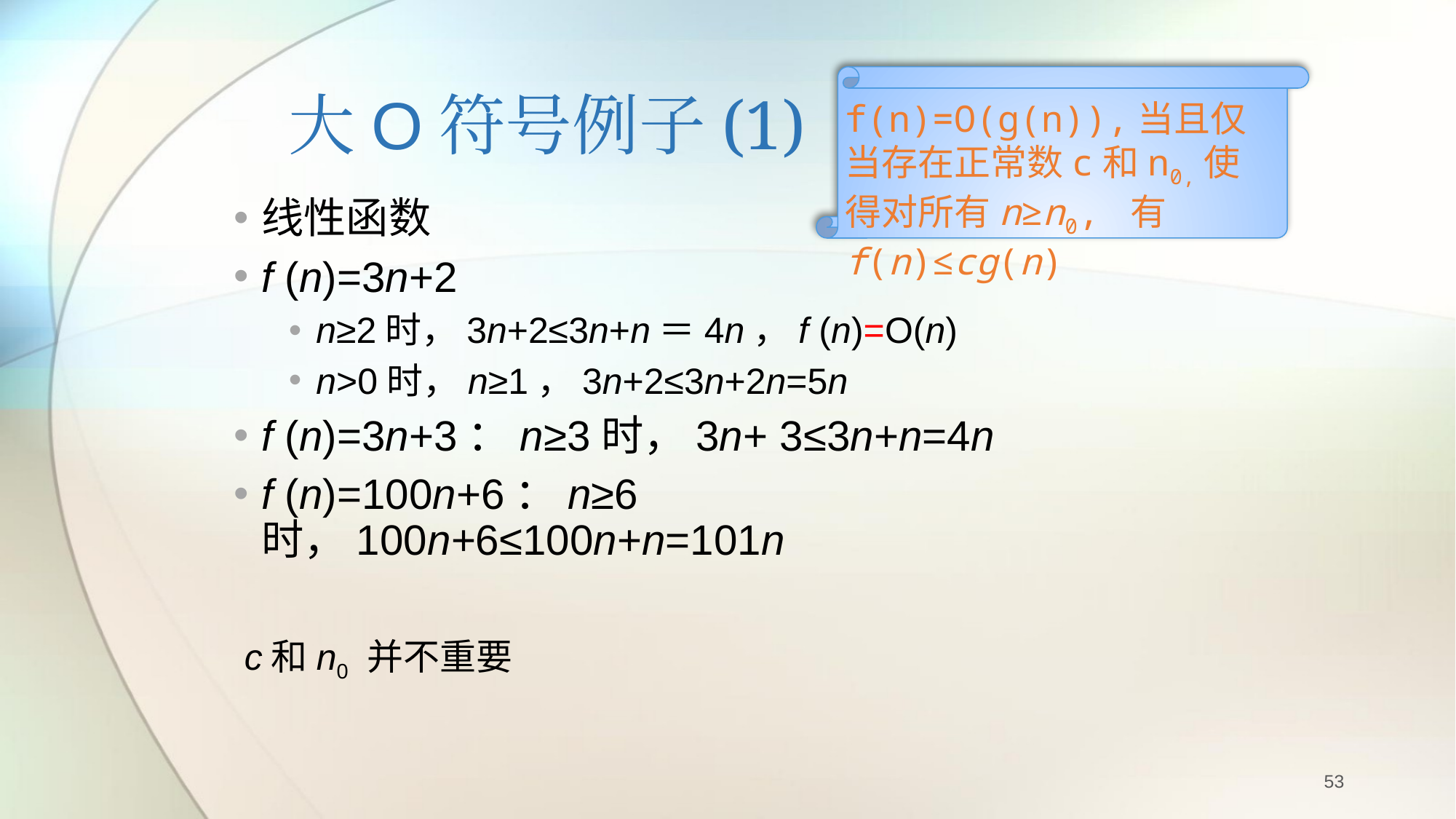

# 大O符号例子(1)

f(n)=O(g(n)),当且仅当存在正常数c和n0,使得对所有n≥n0, 有f(n)≤cg(n)
线性函数
f (n)=3n+2
n≥2时，3n+2≤3n+n＝4n，f (n)=O(n)
n>0时，n≥1，3n+2≤3n+2n=5n
f (n)=3n+3：n≥3时，3n+ 3≤3n+n=4n
f (n)=100n+6：n≥6时，100n+6≤100n+n=101n

 c和n0 并不重要

53